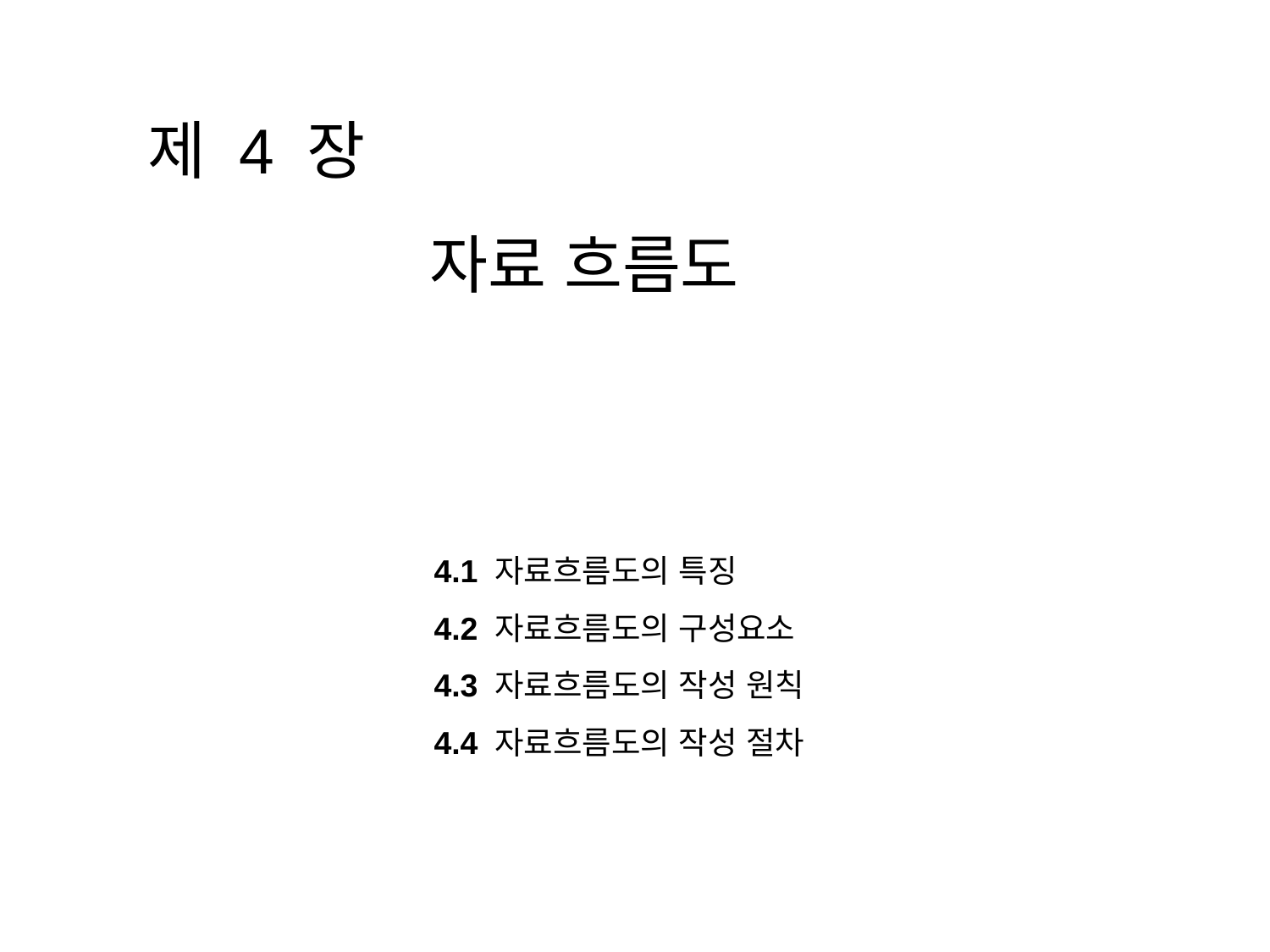

4.1 자료흐름도의 특징
4.2 자료흐름도의 구성요소
4.3 자료흐름도의 작성 원칙
4.4 자료흐름도의 작성 절차
Chapter 04
자료흐름도